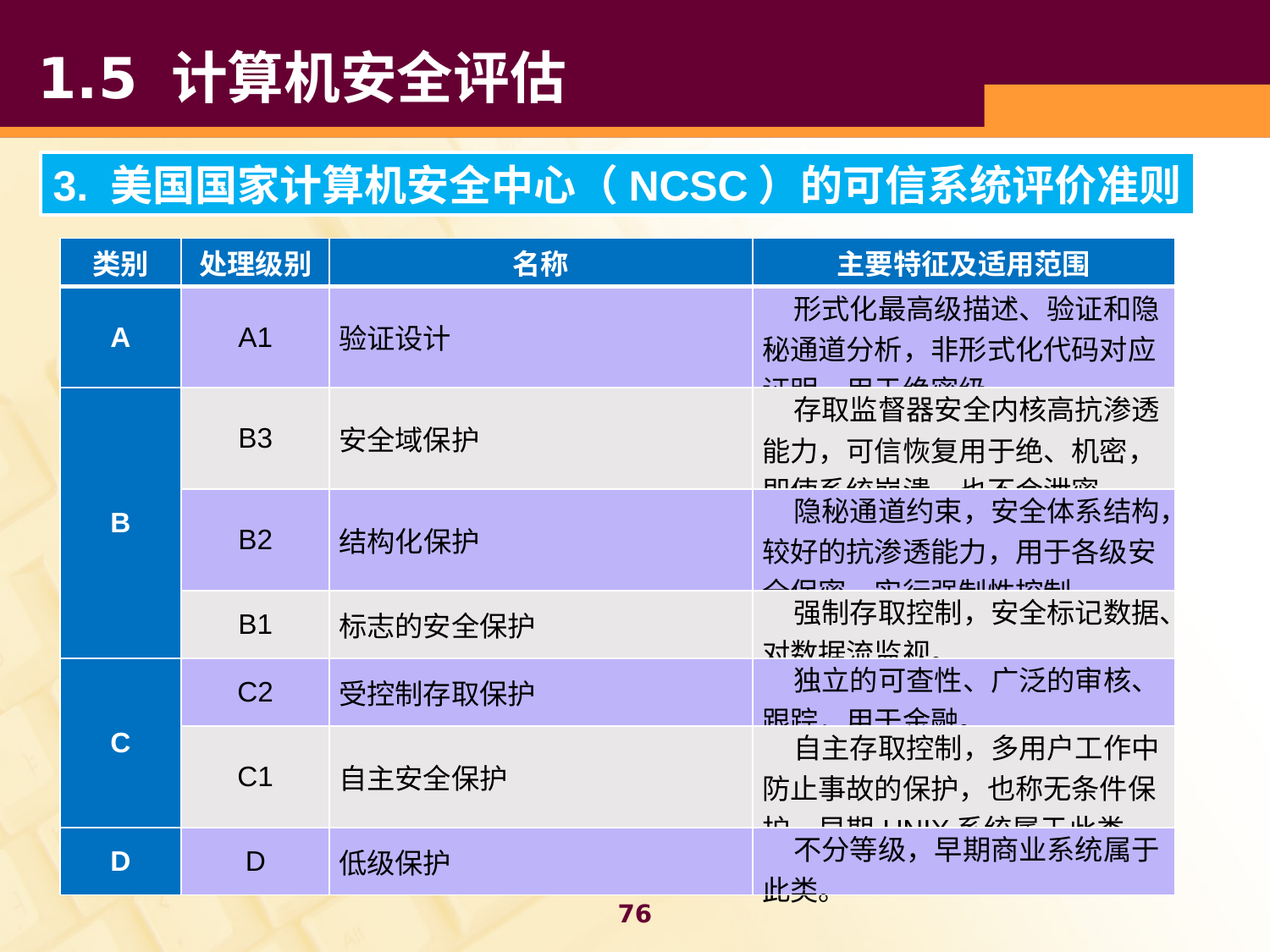

1.5 计算机安全评估

3. 美国国家计算机安全中心（NCSC）的可信系统评价准则
| 类别 | 处理级别 | 名称 | 主要特征及适用范围 |
| --- | --- | --- | --- |
| A | A1 | 验证设计 | 形式化最高级描述、验证和隐秘通道分析，非形式化代码对应证明，用于绝密级。 |
| B | B3 | 安全域保护 | 存取监督器安全内核高抗渗透能力，可信恢复用于绝、机密，即使系统崩溃，也不会泄密。 |
|  | B2 | 结构化保护 | 隐秘通道约束，安全体系结构，较好的抗渗透能力，用于各级安全保密，实行强制性控制。 |
|  | B1 | 标志的安全保护 | 强制存取控制，安全标记数据、对数据流监视。 |
| C | C2 | 受控制存取保护 | 独立的可查性、广泛的审核、跟踪，用于金融。 |
|  | C1 | 自主安全保护 | 自主存取控制，多用户工作中防止事故的保护，也称无条件保护，早期UNIX系统属于此类。 |
| D | D | 低级保护 | 不分等级，早期商业系统属于此类。 |